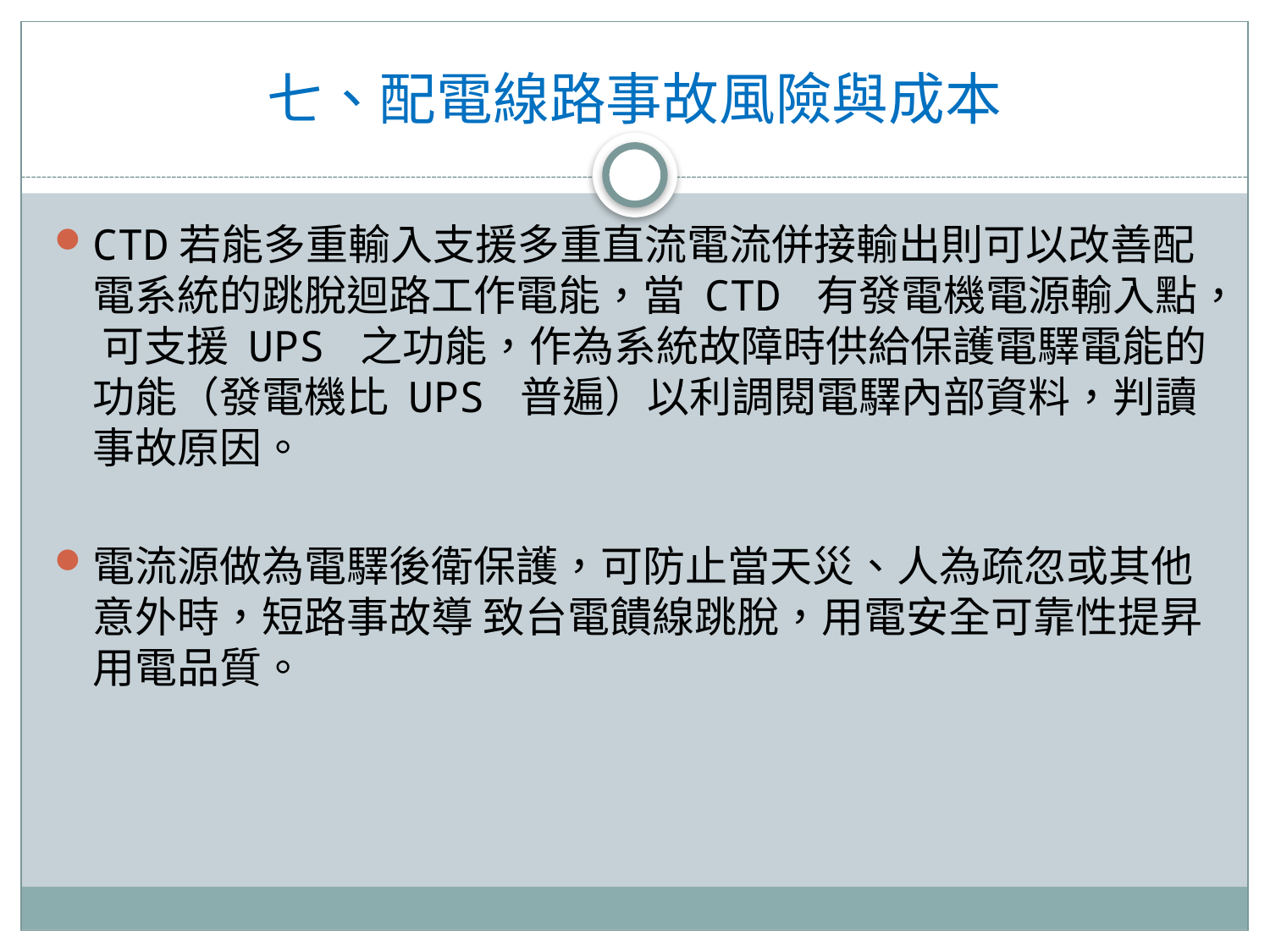

# 七、配電線路事故風險與成本
CTD若能多重輸入支援多重直流電流併接輸出則可以改善配電系統的跳脫迴路工作電能，當 CTD 有發電機電源輸入點， 可支援 UPS 之功能，作為系統故障時供給保護電驛電能的功能（發電機比 UPS 普遍）以利調閱電驛內部資料，判讀事故原因。

電流源做為電驛後衛保護，可防止當天災、人為疏忽或其他意外時，短路事故導 致台電饋線跳脫，用電安全可靠性提昇用電品質。